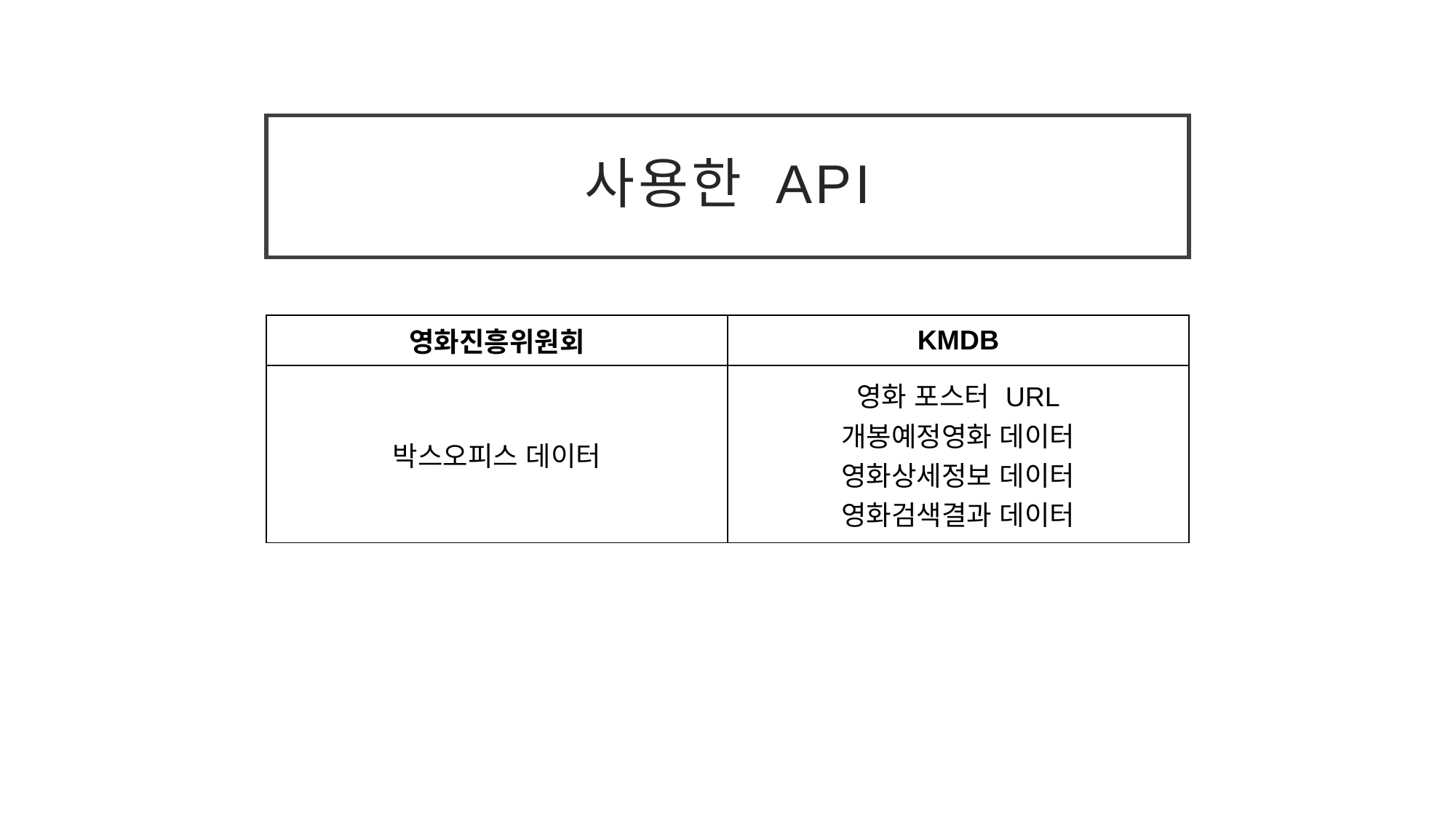

# 사용한 API
| 영화진흥위원회 | KMDB |
| --- | --- |
| 박스오피스 데이터 | 영화 포스터 URL 개봉예정영화 데이터 영화상세정보 데이터 영화검색결과 데이터 |